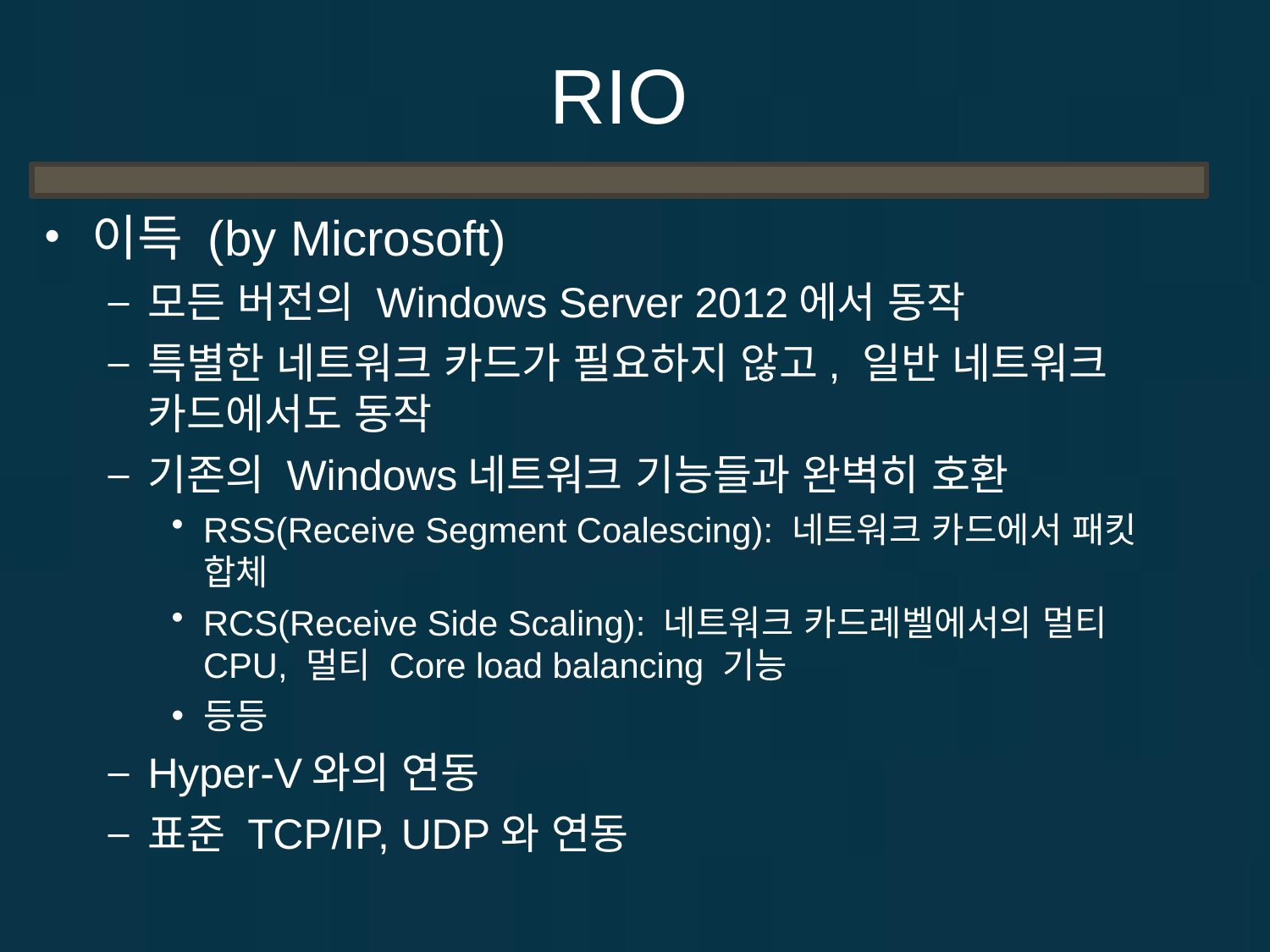

# RIO
이득 (by Microsoft)
모든 버전의 Windows Server 2012에서 동작
특별한 네트워크 카드가 필요하지 않고, 일반 네트워크  카드에서도 동작
기존의 Windows네트워크 기능들과 완벽히 호환
RSS(Receive Segment Coalescing): 네트워크 카드에서 패킷  합체
RCS(Receive Side Scaling): 네트워크 카드레벨에서의 멀티
CPU, 멀티 Core load balancing 기능
등등
Hyper-V와의 연동
표준 TCP/IP, UDP와 연동